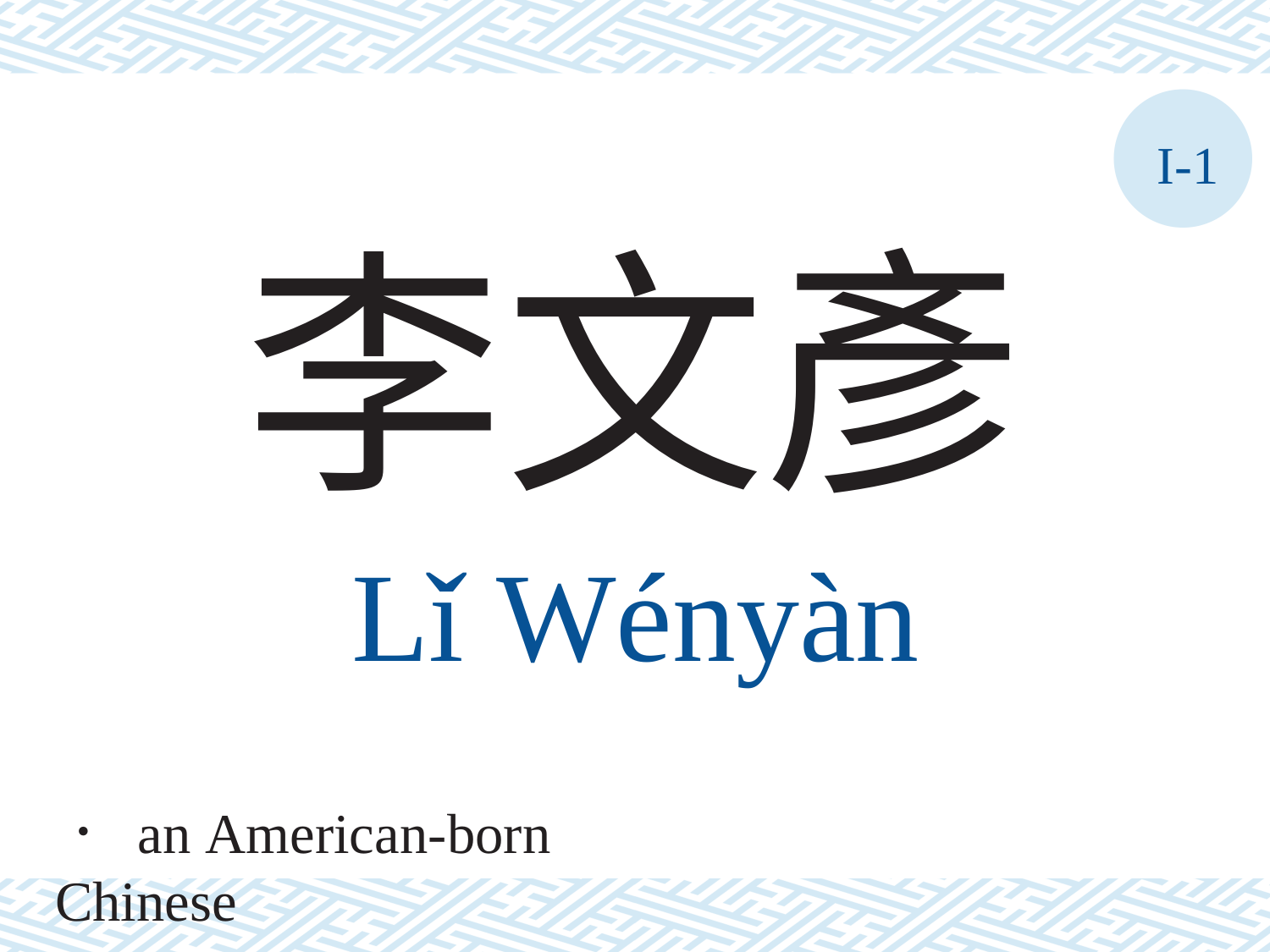

I-1
李文彥
Lǐ Wényàn
． an American-born Chinese